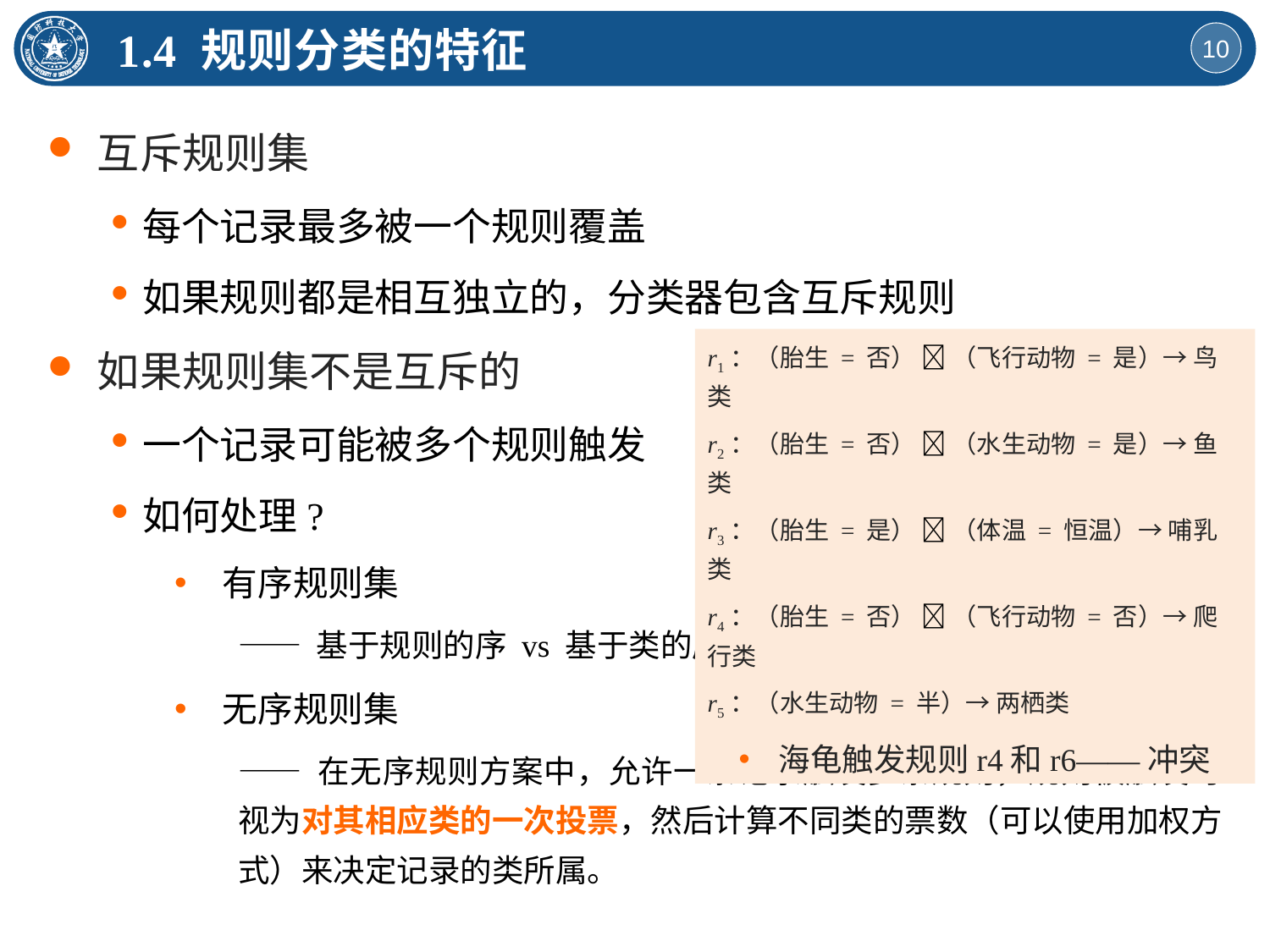

1.4 规则分类的特征
互斥规则集
每个记录最多被一个规则覆盖
如果规则都是相互独立的，分类器包含互斥规则
如果规则集不是互斥的
一个记录可能被多个规则触发
如何处理?
 有序规则集
—— 基于规则的序 vs 基于类的序
 无序规则集
—— 在无序规则方案中，允许一条记录触发多条规则，规则被触发时视为对其相应类的一次投票，然后计算不同类的票数（可以使用加权方式）来决定记录的类所属。
r1：（胎生 = 否） ∧ （飞行动物 = 是）→ 鸟类
r2：（胎生 = 否） ∧ （水生动物 = 是）→ 鱼类
r3：（胎生 = 是） ∧ （体温 = 恒温）→ 哺乳类
r4：（胎生 = 否） ∧ （飞行动物 = 否）→ 爬行类
r5：（水生动物 = 半）→ 两栖类
海龟触发规则r4和r6——冲突